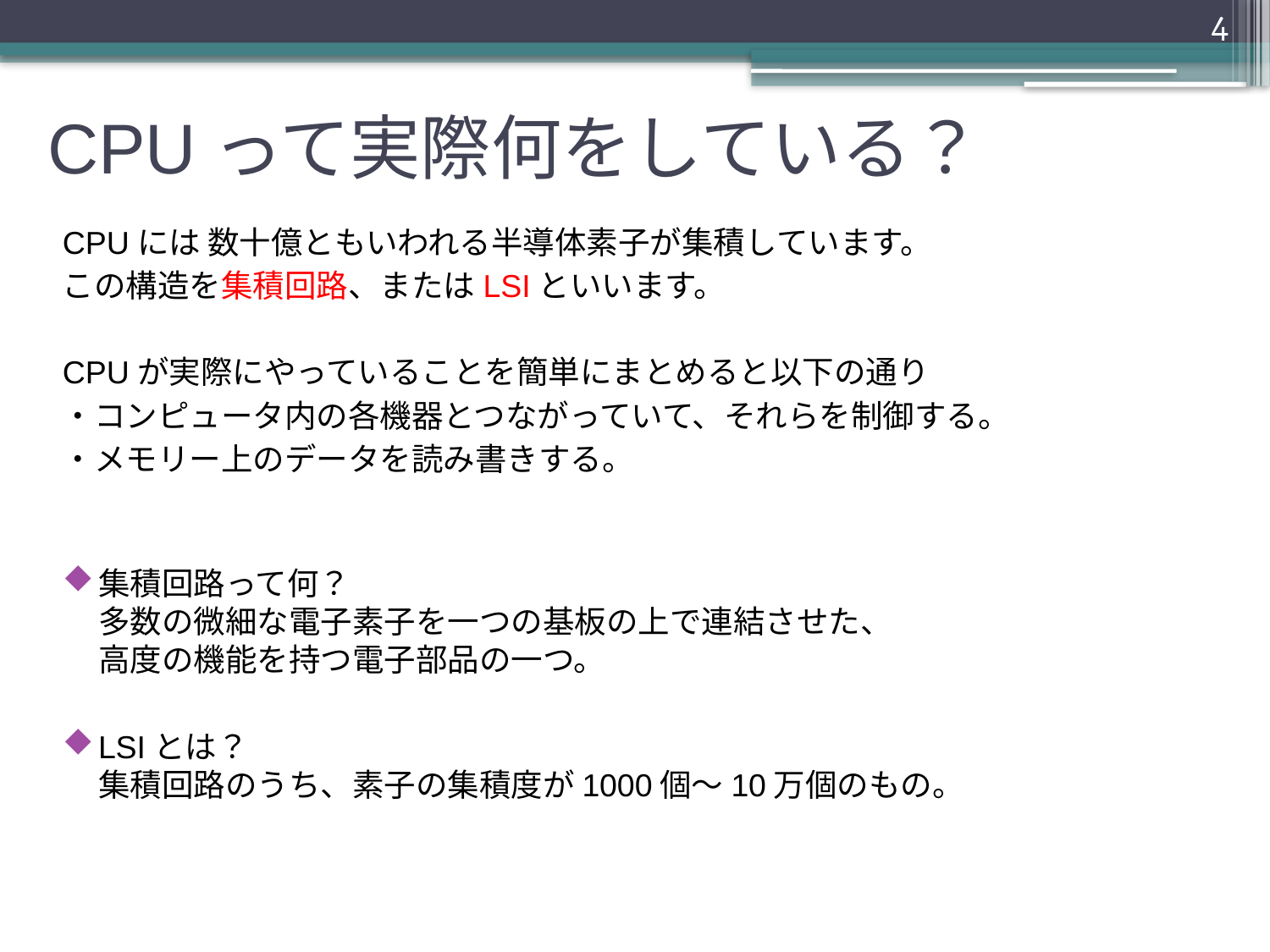

4
# CPUって実際何をしている？
CPUには 数十億ともいわれる半導体素子が集積しています。
この構造を集積回路、またはLSIといいます。

CPUが実際にやっていることを簡単にまとめると以下の通り
・コンピュータ内の各機器とつながっていて、それらを制御する。
・メモリー上のデータを読み書きする。

集積回路って何？
多数の微細な電子素子を一つの基板の上で連結させた、
高度の機能を持つ電子部品の一つ。

LSIとは？
集積回路のうち、素子の集積度が1000個～10万個のもの。